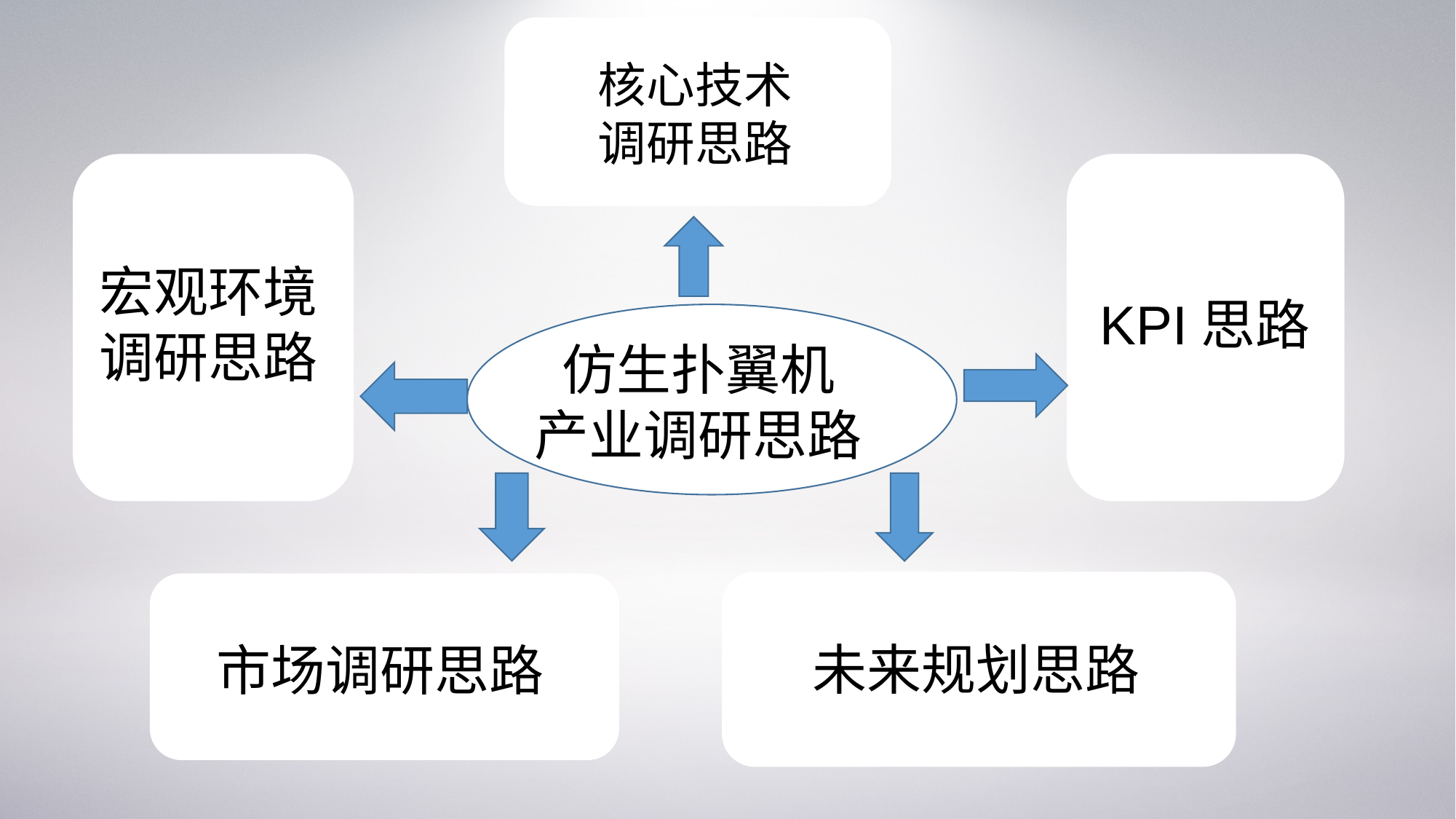

核心技术
调研思路

宏观环境
调研思路
KPI思路

仿生扑翼机
产业调研思路

未来规划思路
市场调研思路